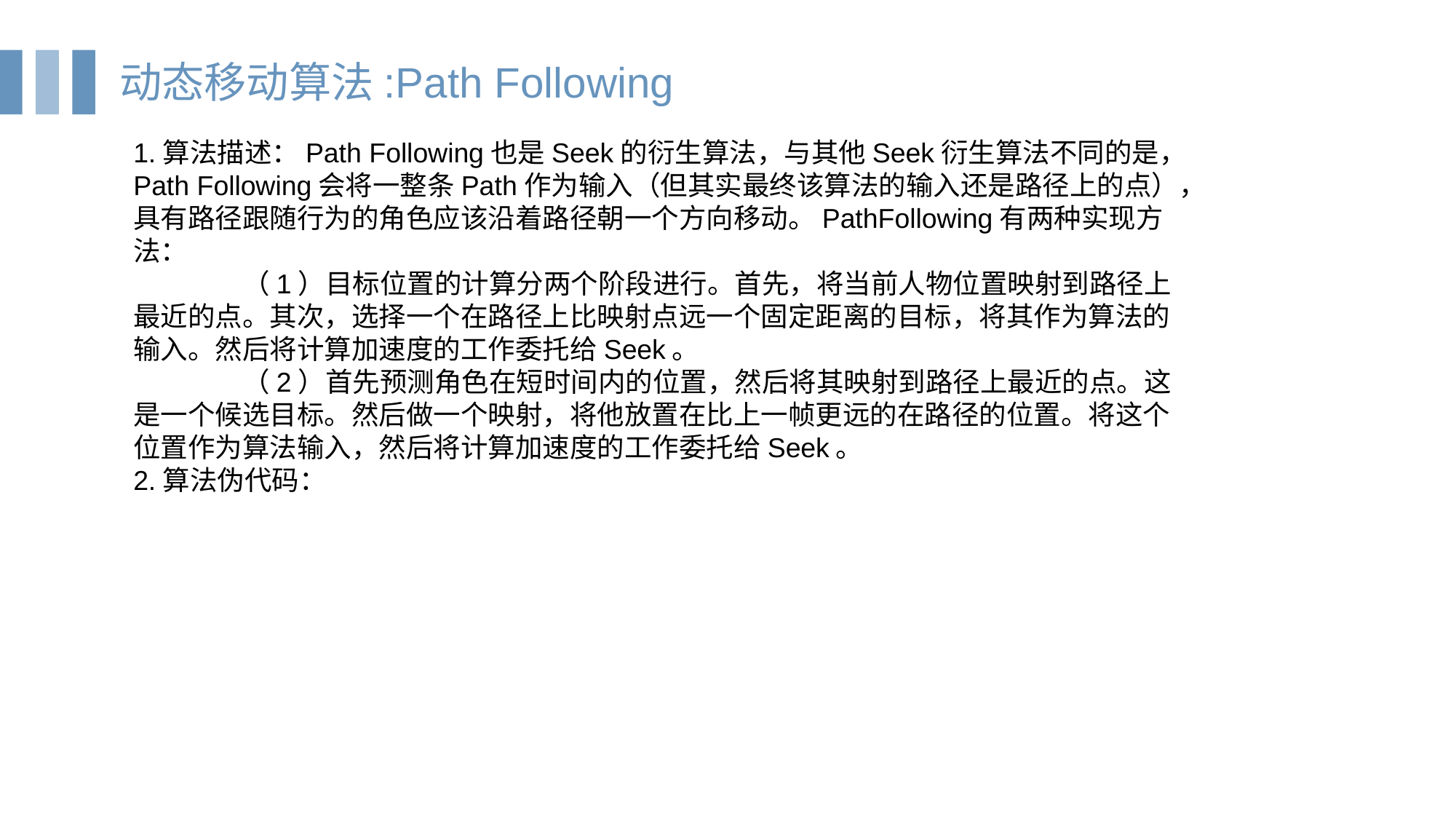

动态移动算法:Path Following

1.算法描述：Path Following也是Seek的衍生算法，与其他Seek衍生算法不同的是，Path Following会将一整条Path作为输入（但其实最终该算法的输入还是路径上的点），具有路径跟随行为的角色应该沿着路径朝一个方向移动。PathFollowing有两种实现方法：
	（1）目标位置的计算分两个阶段进行。首先，将当前人物位置映射到路径上最近的点。其次，选择一个在路径上比映射点远一个固定距离的目标，将其作为算法的输入。然后将计算加速度的工作委托给Seek。
	（2）首先预测角色在短时间内的位置，然后将其映射到路径上最近的点。这是一个候选目标。然后做一个映射，将他放置在比上一帧更远的在路径的位置。将这个位置作为算法输入，然后将计算加速度的工作委托给Seek。
2.算法伪代码：

Add your  text here
lorem ipsum dolor sit amet, please add your text here, lorem ipsum dolor sit amet, please add your text here , lorem ipsum dolor sit amet, please add your text here